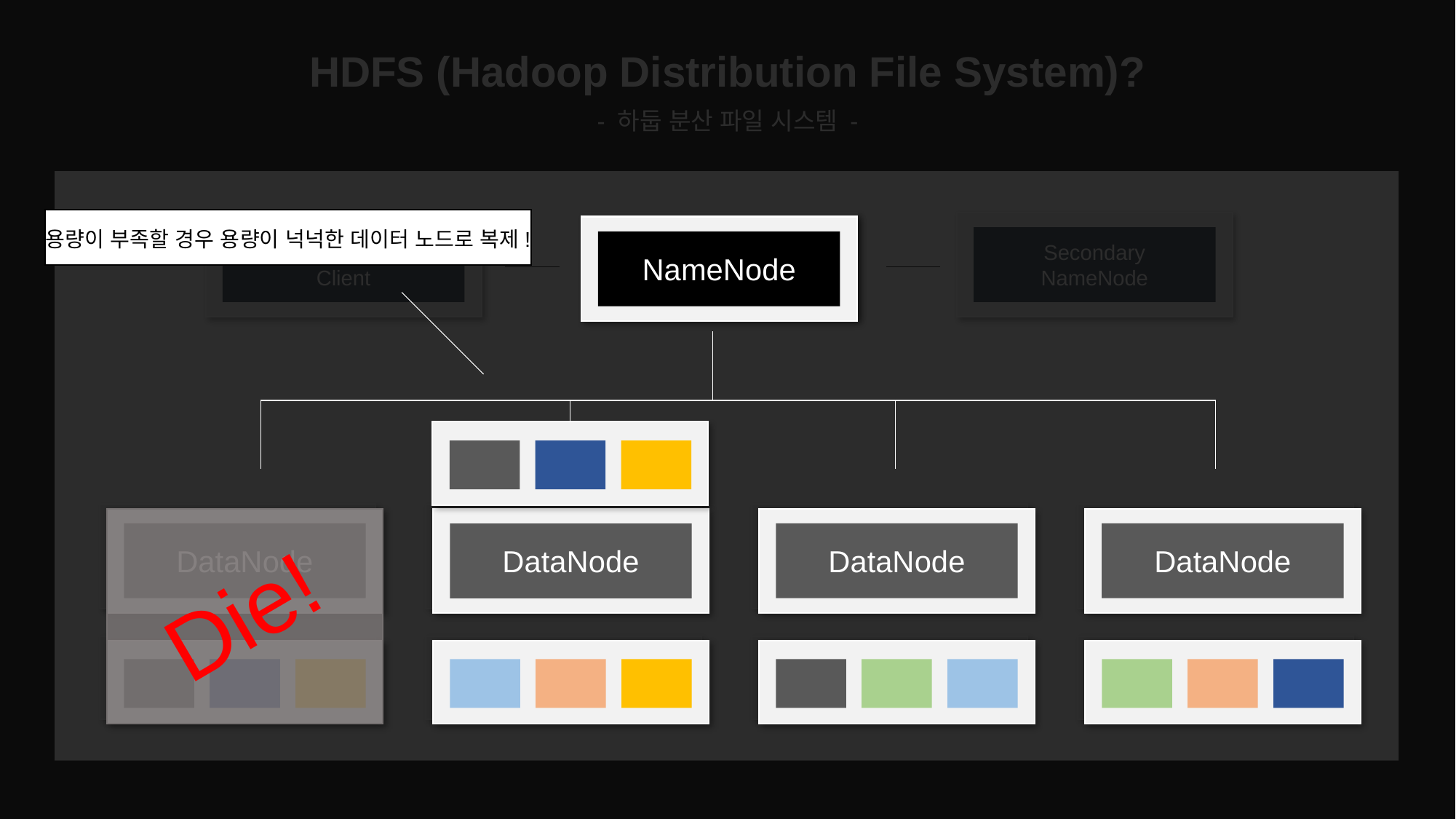

HDFS (Hadoop Distribution File System)?
- 하둡 분산 파일 시스템 -

NameNode
용량이 부족할 경우 용량이 넉넉한 데이터 노드로 복제!

HDFS
Client
Secondary
NameNode
NameNode

DataNode
DataNode
DataNode
DataNode
DataNode
DataNode
DataNode
DataNode
Die!